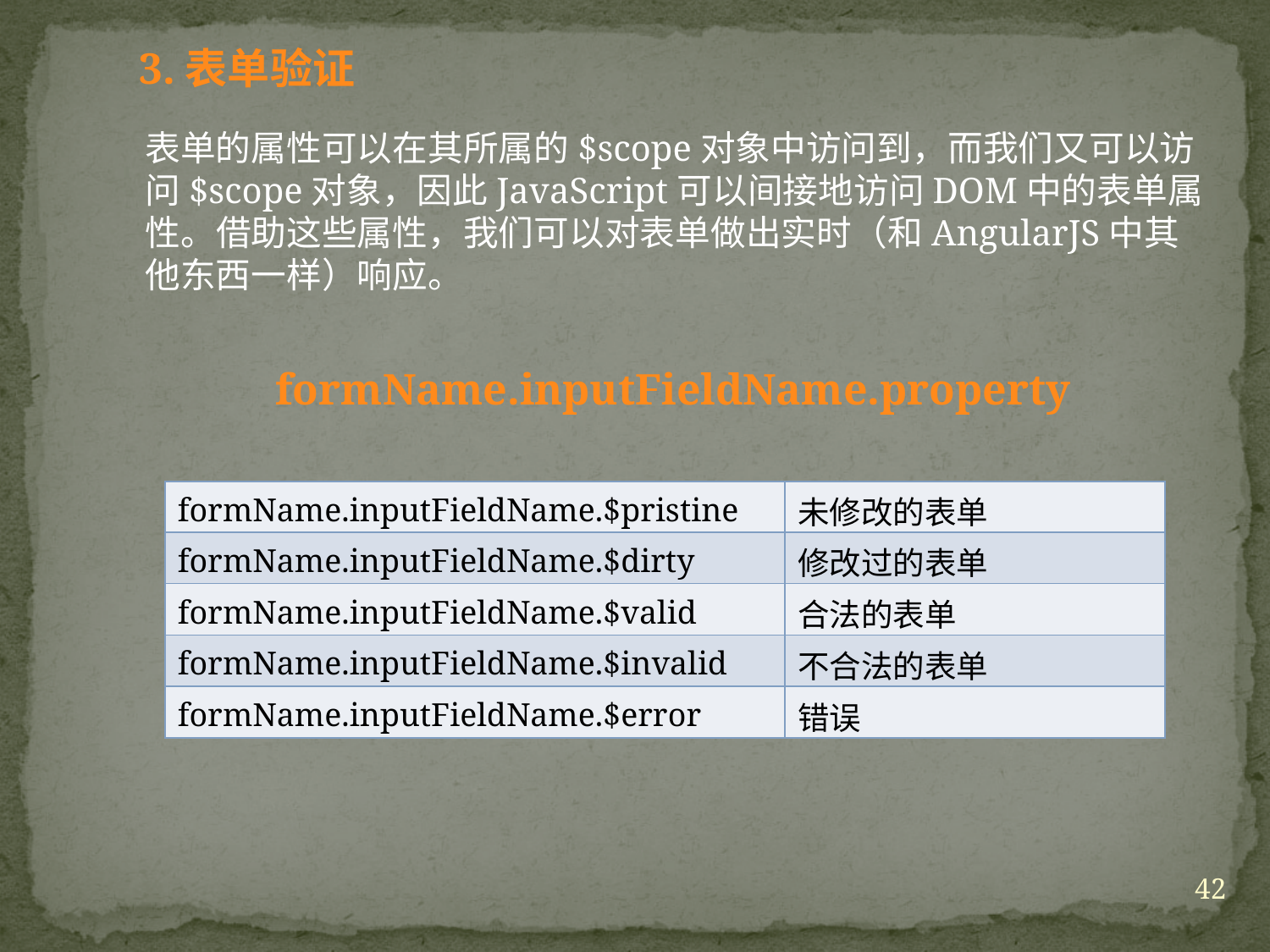

3.表单验证
表单的属性可以在其所属的$scope对象中访问到，而我们又可以访问$scope对象，因此JavaScript可以间接地访问DOM中的表单属性。借助这些属性，我们可以对表单做出实时（和AngularJS中其他东西一样）响应。
formName.inputFieldName.property
| formName.inputFieldName.$pristine | 未修改的表单 |
| --- | --- |
| formName.inputFieldName.$dirty | 修改过的表单 |
| formName.inputFieldName.$valid | 合法的表单 |
| formName.inputFieldName.$invalid | 不合法的表单 |
| formName.inputFieldName.$error | 错误 |
42